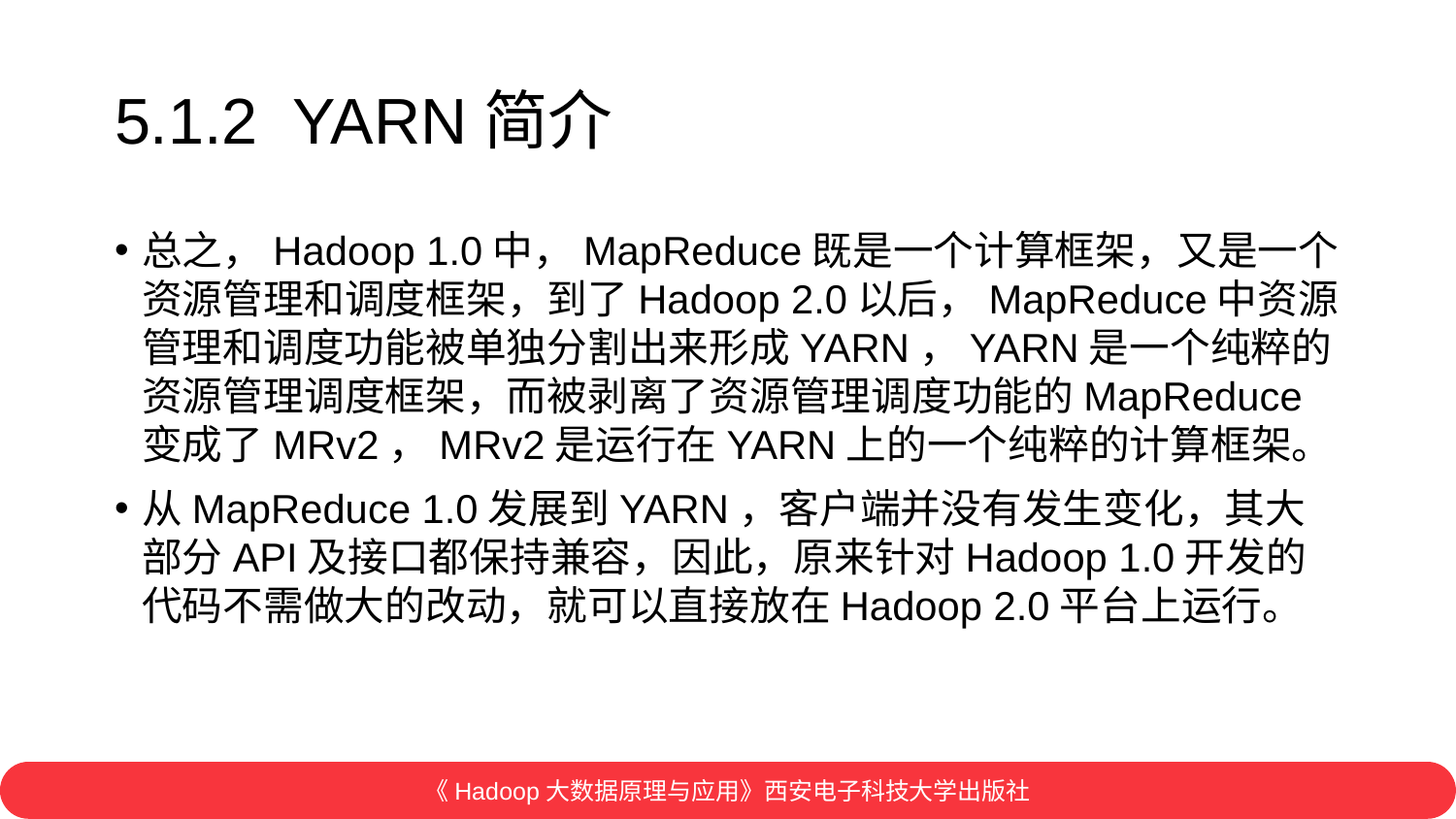

# 5.1.2  YARN简介
总之，Hadoop 1.0中，MapReduce既是一个计算框架，又是一个资源管理和调度框架，到了Hadoop 2.0以后，MapReduce中资源管理和调度功能被单独分割出来形成YARN，YARN是一个纯粹的资源管理调度框架，而被剥离了资源管理调度功能的MapReduce变成了MRv2，MRv2是运行在YARN上的一个纯粹的计算框架。
从MapReduce 1.0发展到YARN，客户端并没有发生变化，其大部分API及接口都保持兼容，因此，原来针对Hadoop 1.0开发的代码不需做大的改动，就可以直接放在Hadoop 2.0平台上运行。